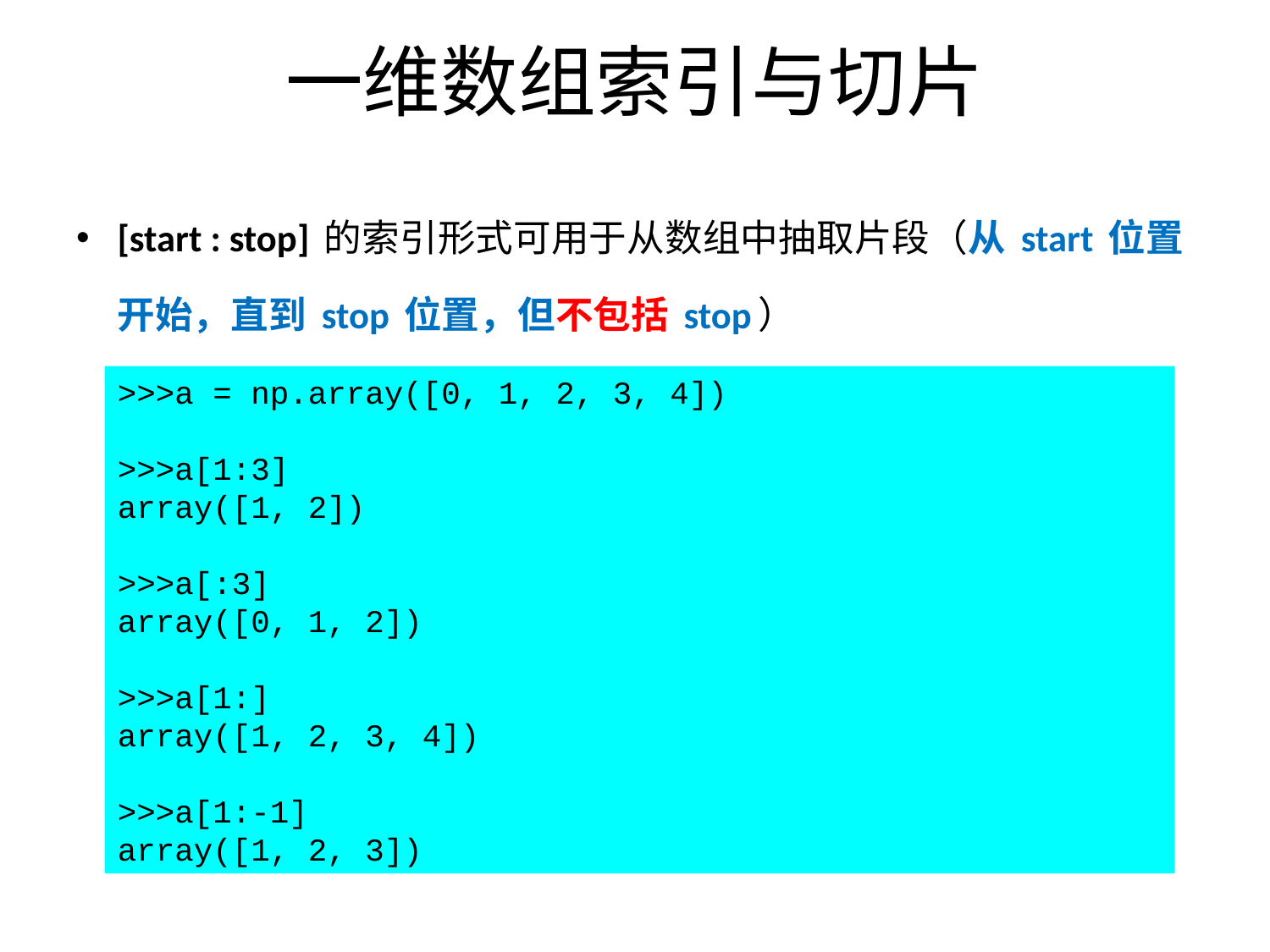

# 一维数组索引与切片
[start : stop] 的索引形式可用于从数组中抽取片段（从 start 位置开始，直到 stop 位置，但不包括 stop）
>>>a = np.array([0, 1, 2, 3, 4])

>>>a[1:3]
array([1, 2])

>>>a[:3]
array([0, 1, 2])

>>>a[1:]
array([1, 2, 3, 4])

>>>a[1:-1]
array([1, 2, 3])